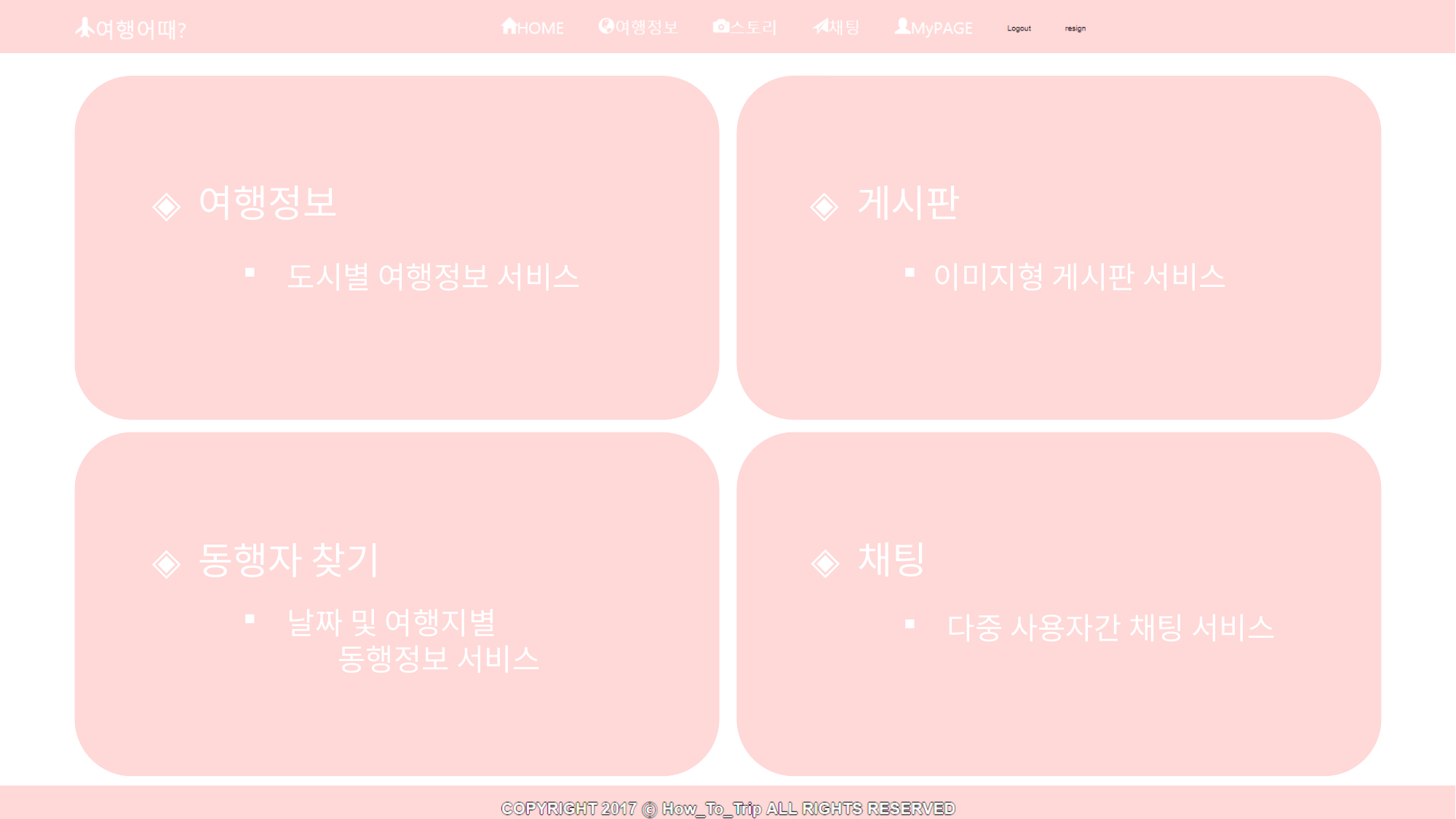

◈ 여행정보
◈ 게시판
이미지형 게시판 서비스
 도시별 여행정보 서비스

◈ 채팅
◈ 동행자 찾기
 날짜 및 여행지별
             동행정보 서비스
 다중 사용자간 채팅 서비스